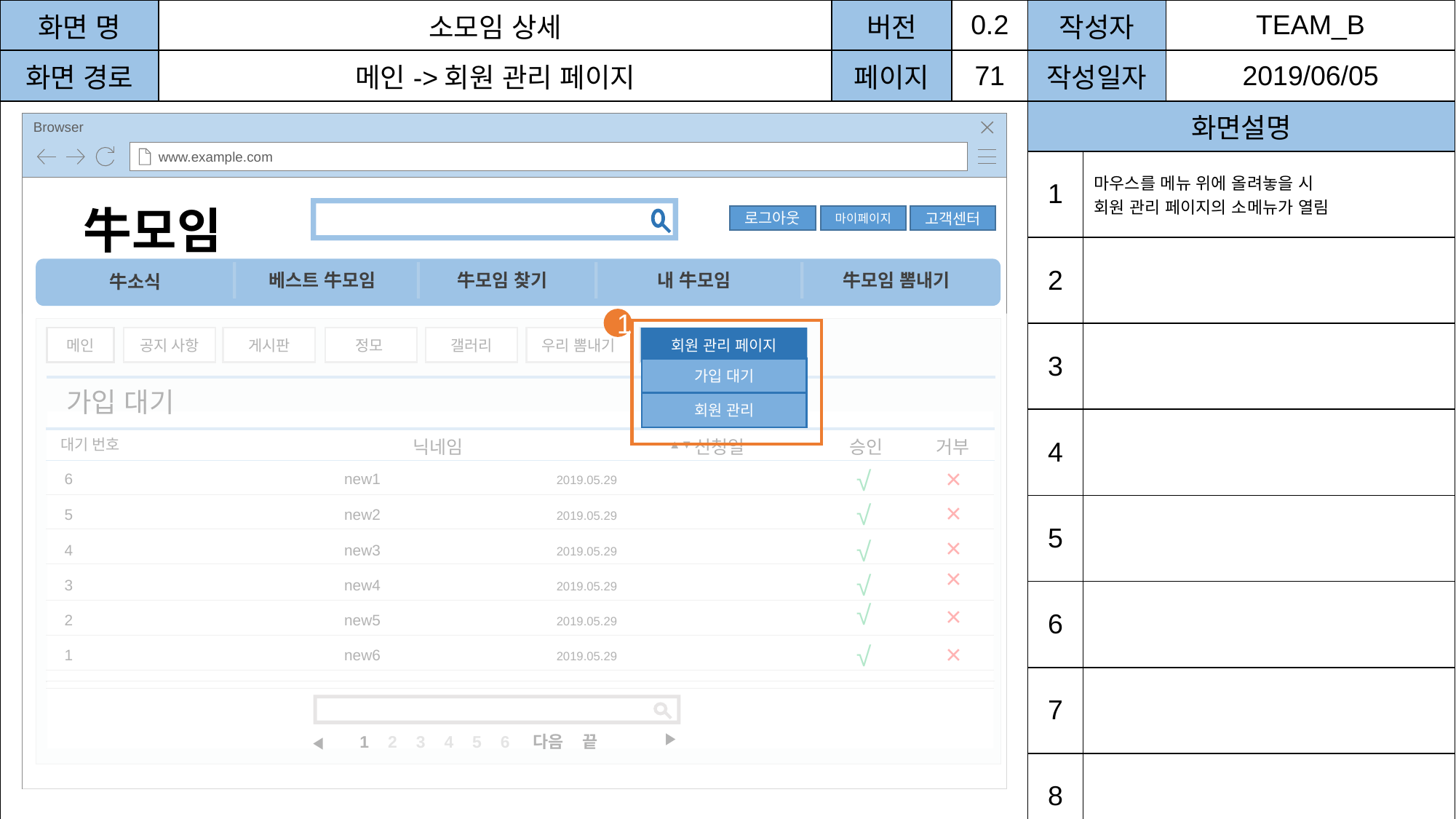

| 화면 명 | 소모임 상세 | 버전 | 0.2 | 작성자 |  | TEAM\_B |
| --- | --- | --- | --- | --- | --- | --- |
| 화면 경로 | 메인->회원 관리 페이지 | 페이지 | 71 | 작성일자 |  | 2019/06/05 |
|  |  |  |  | 화면설명 |  |  |
|  |  |  |  | 1 | 마우스를 메뉴 위에 올려놓을 시 회원 관리 페이지의 소메뉴가 열림 |  |
|  |  |  |  | 2 |  |  |
|  |  |  |  | 3 |  |  |
|  |  |  |  | 4 |  |  |
|  |  |  |  | 5 |  |  |
|  |  |  |  | 6 |  |  |
|  |  |  |  | 7 |  |  |
|  |  |  |  | 8 |  |  |
Browser

www.example.com

牛모임

로그아웃
마이페이지
고객센터

베스트 牛모임
牛모임 찾기
내 牛모임
牛모임 뽐내기
牛소식
1

회원 관리 페이지
가입 대기
회원 관리

메인
공지 사항
게시판
정모
갤러리
우리 뽐내기
회원 관리 페이지
가입 대기

대기 번호
닉네임
신청일
승인
거부
▲▼
×
  6                                                                 new1                                          2019.05.29
√

×
  5                                                                 new2                                          2019.05.29
√

×
  4                                                                 new3                                          2019.05.29
√
×
  3                                                                 new4                                          2019.05.29
√
√
×
  2                                                                 new5                                          2019.05.29
×
  1                                                                 new6                                          2019.05.29
√

▶

1    2    3    4    5    6    다음    끝
◀